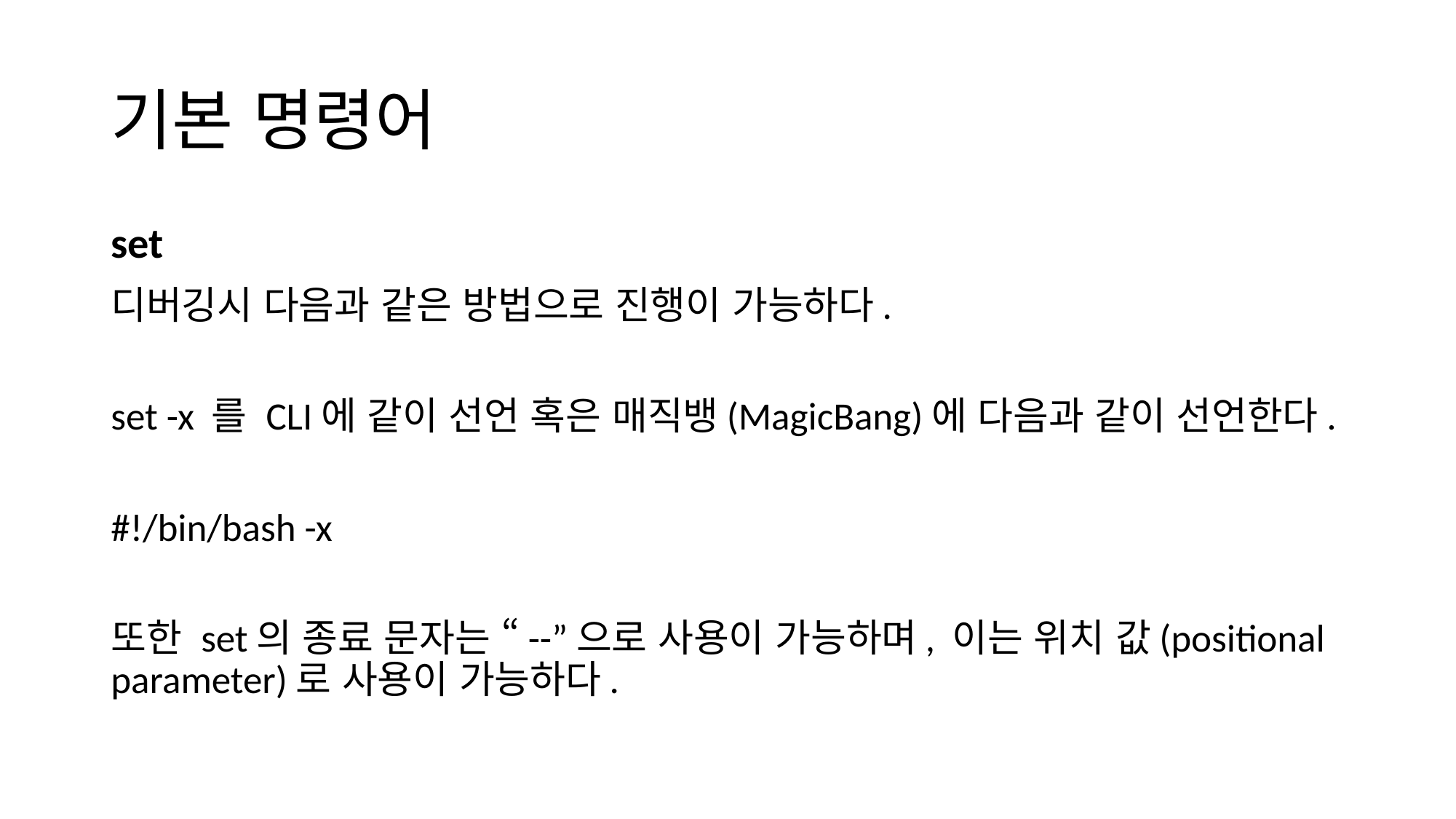

# 기본 명령어
set
디버깅시 다음과 같은 방법으로 진행이 가능하다.

set -x 를 CLI에 같이 선언 혹은 매직뱅(MagicBang)에 다음과 같이 선언한다.

#!/bin/bash -x

또한 set의 종료 문자는 “--”으로 사용이 가능하며, 이는 위치 값(positional parameter)로 사용이 가능하다.